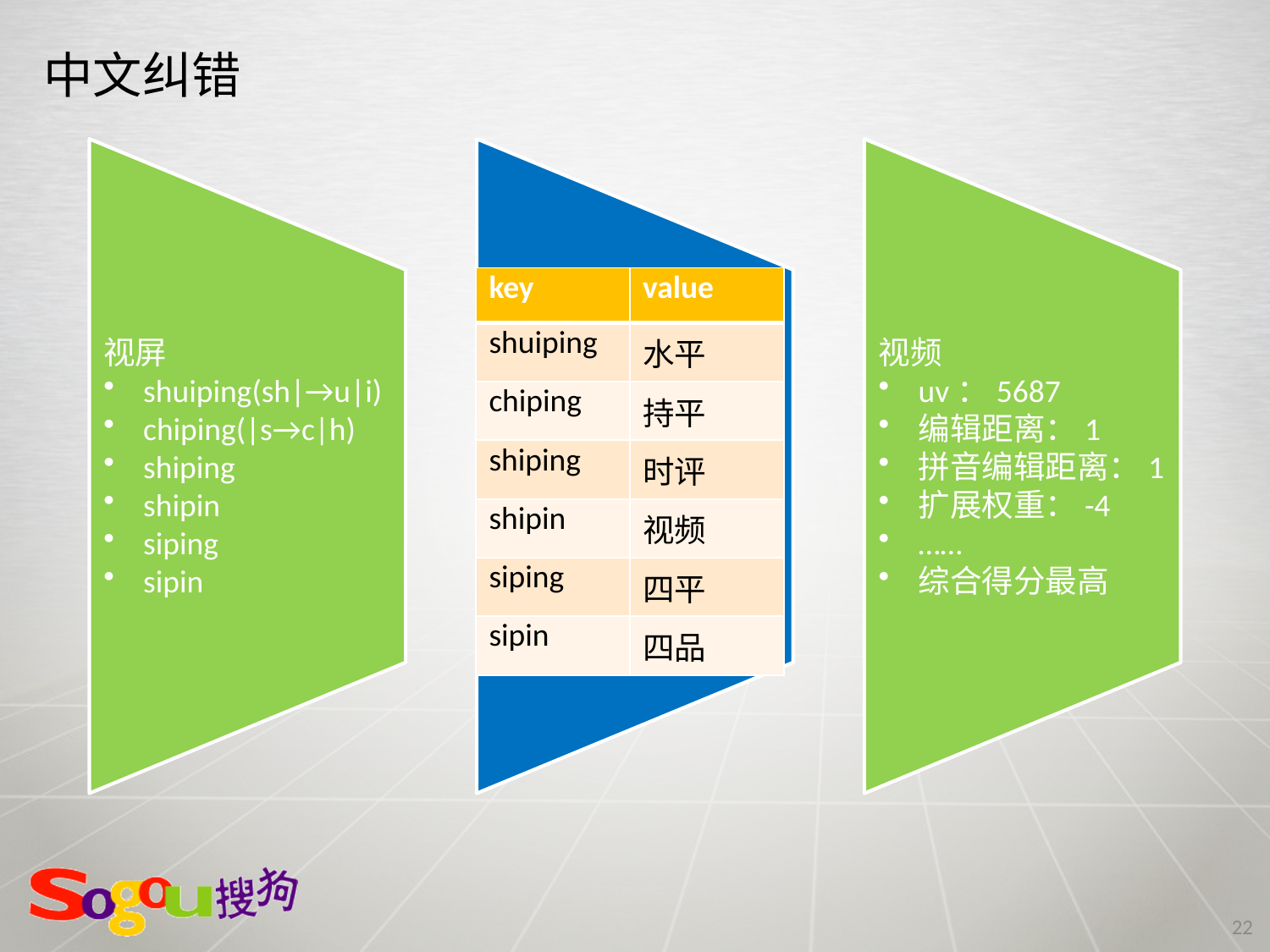

# 中文纠错
视屏
shiping
shipin
视频
uv：5687
siping
sipin
shuiping(sh|→u|i)
chiping(|s→c|h)
编辑距离：1
拼音编辑距离：1
扩展权重：-4
……
综合得分最高
| key | value |
| --- | --- |
| shuiping | 水平 |
| chiping | 持平 |
| shiping | 时评 |
| shipin | 视频 |
| siping | 四平 |
| sipin | 四品 |
22